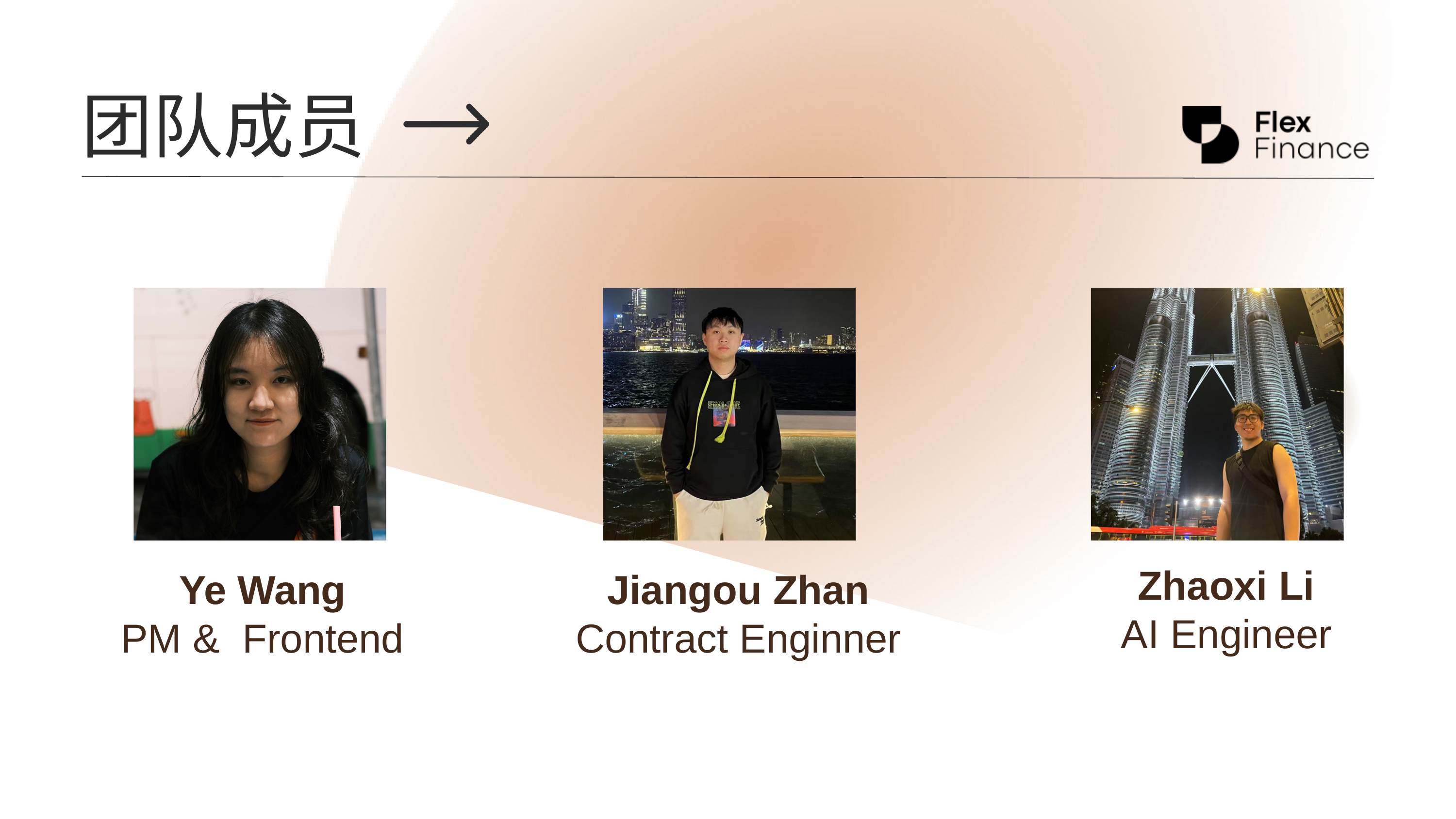

团队成员

Zhaoxi Li
AI Engineer
Ye Wang
PM &  Frontend
Jiangou Zhan
Contract Enginner